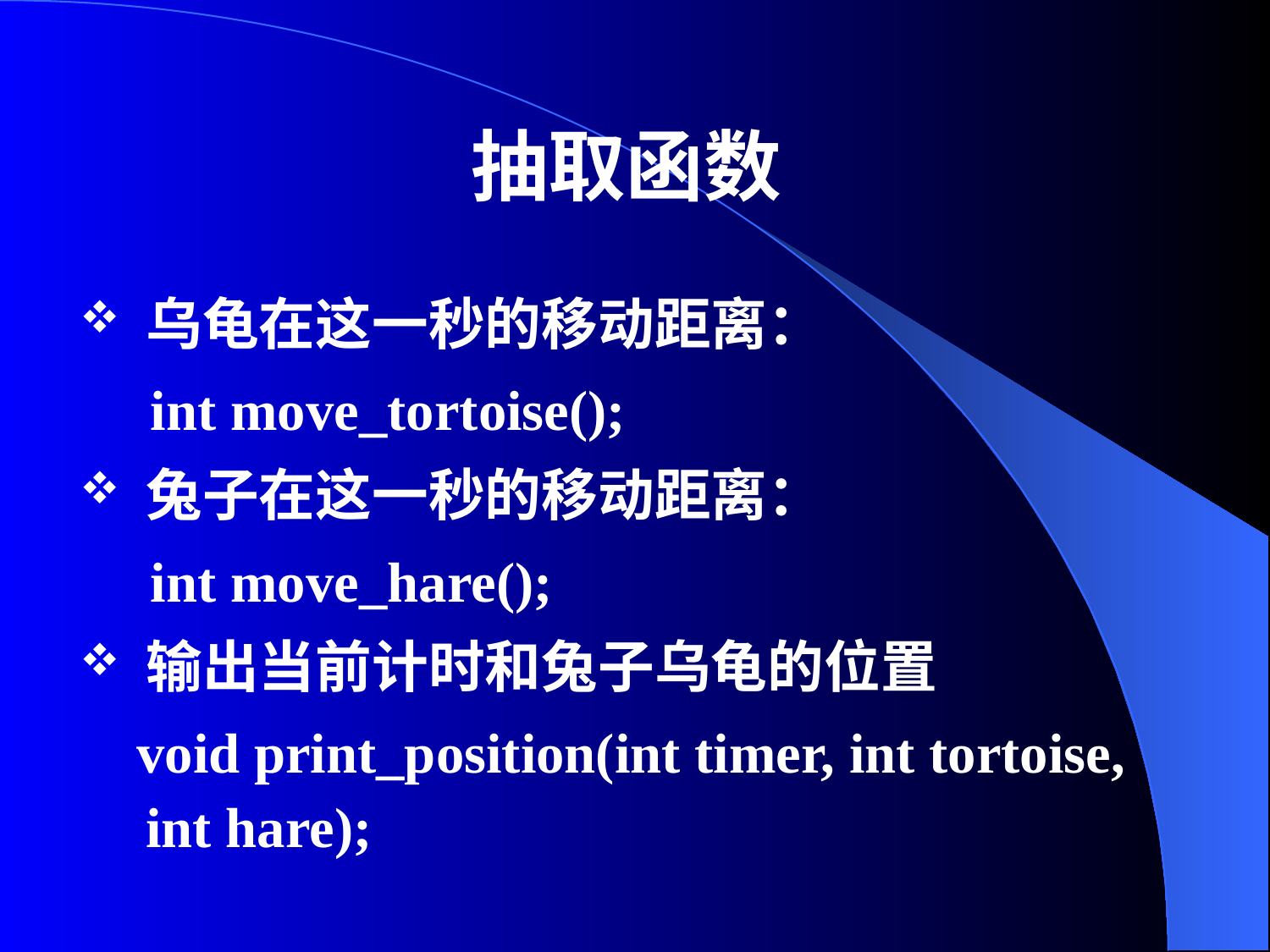

# 抽取函数
乌龟在这一秒的移动距离：
     int move_tortoise();
兔子在这一秒的移动距离：
     int move_hare();
输出当前计时和兔子乌龟的位置
    void print_position(int timer, int tortoise, int hare);